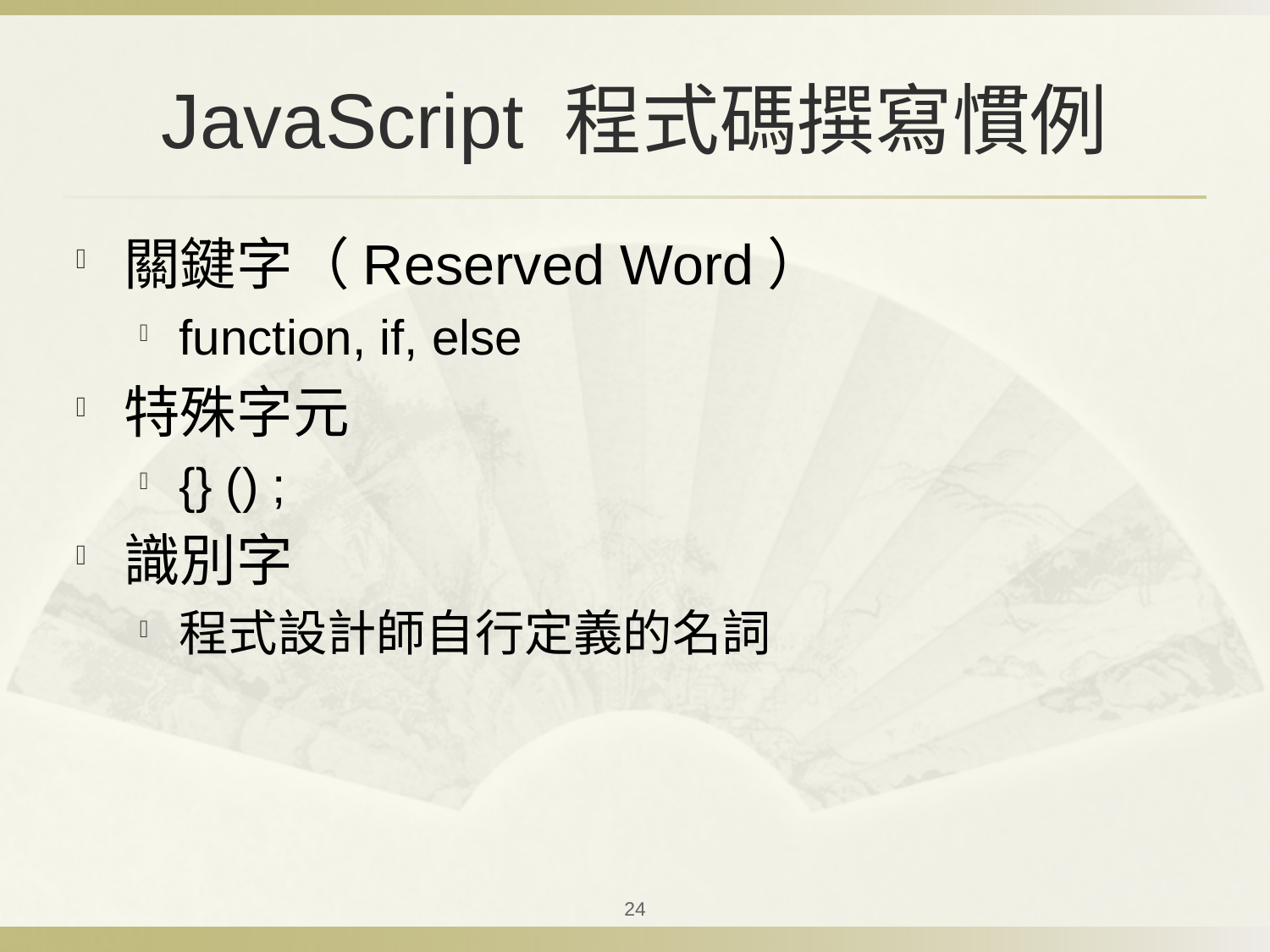

# JavaScript 程式碼撰寫慣例
關鍵字（Reserved Word）
function, if, else
特殊字元
{} () ;
識別字
程式設計師自行定義的名詞

24